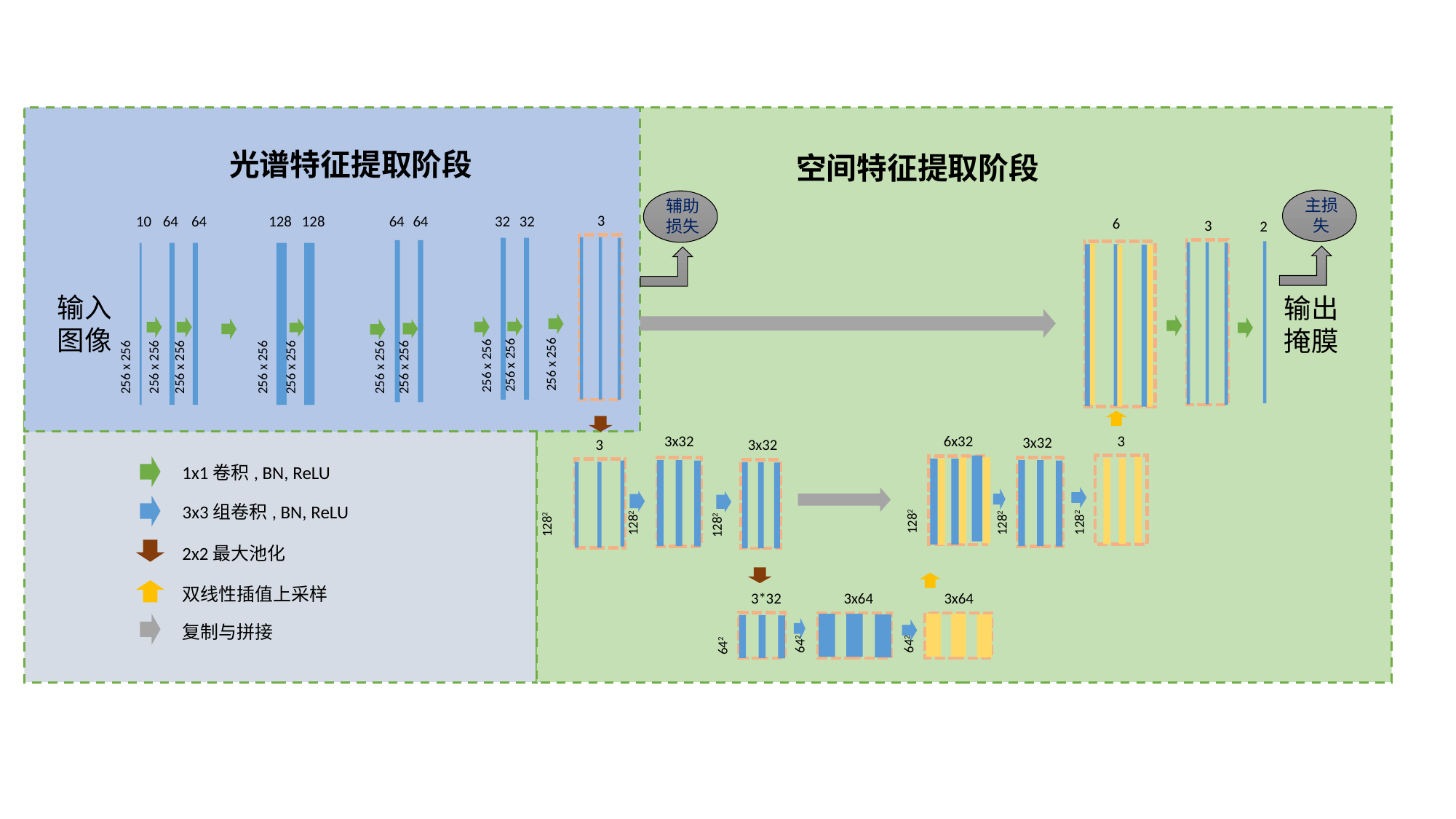

光谱特征提取阶段
空间特征提取阶段
主损失

辅助损失

3

64

256 x 256
64

256 x 256

10

256 x 256
64

256 x 256
64

256 x 256

输入图像

128

256 x 256
128

256 x 256

32

256 x 256
32

256 x 256

6

3

2

输出
掩膜

256 x 256

3x32

1282
6x32

1282
3

1282
3x32

1282

3

1282
3x32

1282
1x1卷积, BN, ReLU

3x3组卷积, BN, ReLU

2x2最大池化

双线性插值上采样

复制与拼接

3*32

642
3x64

642

3x64

642